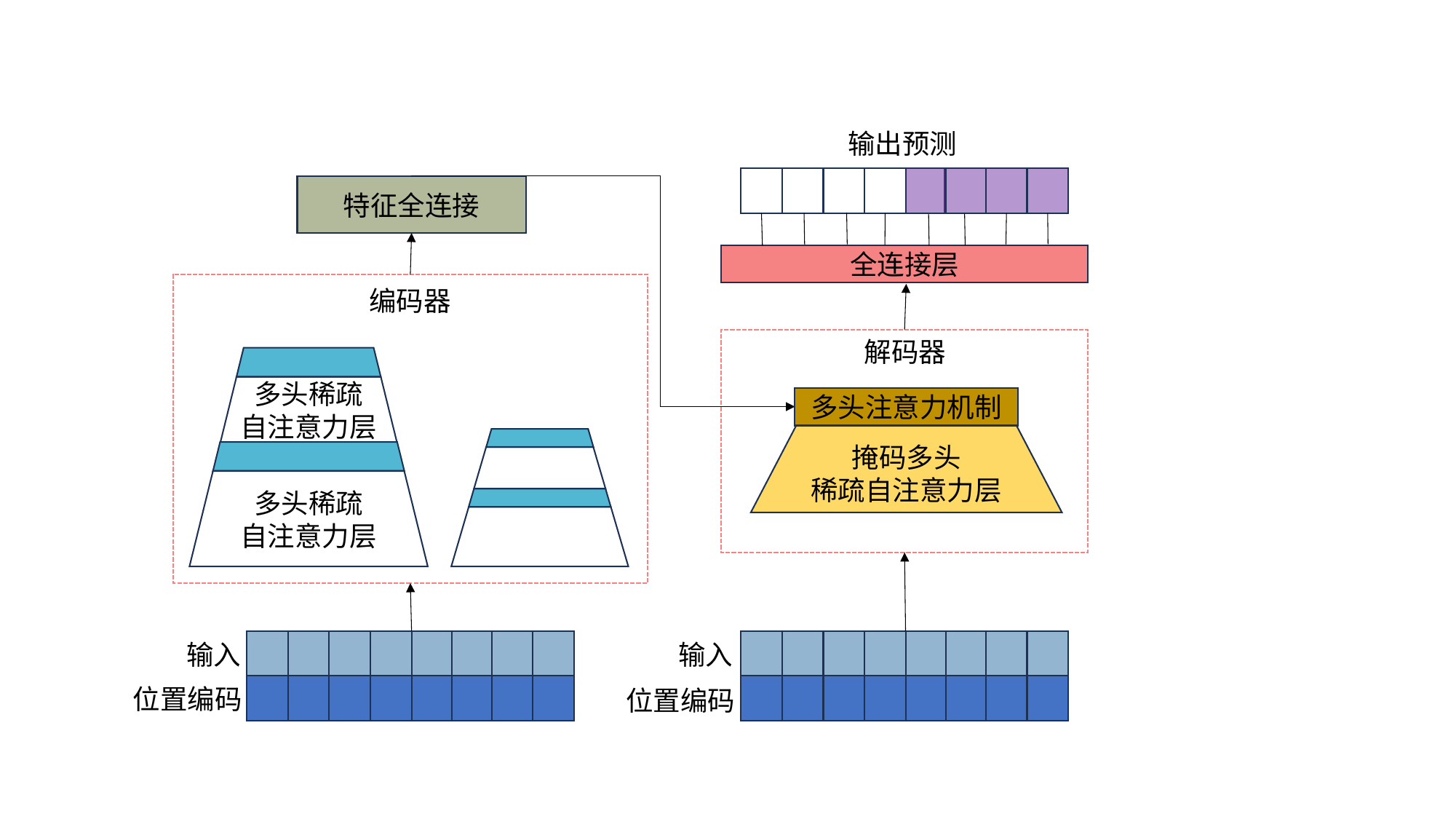

输出预测

特征全连接
全连接层

多头稀疏
自注意力层

多头稀疏
自注意力层

编码器

解码器
多头注意力机制
掩码多头
稀疏自注意力层

输入
输入
位置编码
位置编码